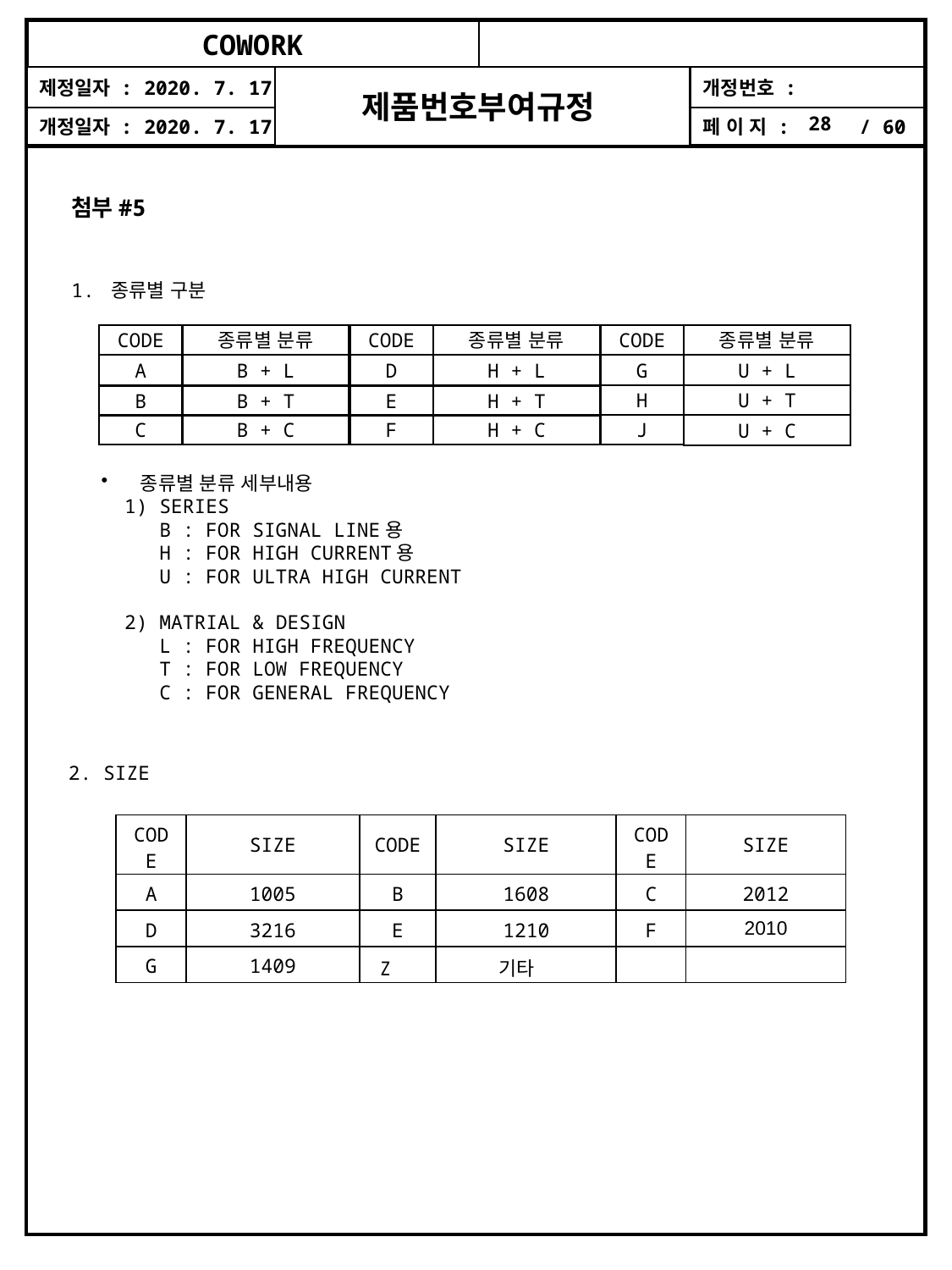

첨부#5

1. 종류별 구분
CODE
종류별 분류
CODE
종류별 분류
CODE
종류별 분류
A
B + L
D
H + L
G
U + L
H
U + T
B
B + T
E
H + T
C
B + C
F
H + C
J
U + C
 종류별 분류 세부내용
  1) SERIES
     B : FOR SIGNAL LINE용
     H : FOR HIGH CURRENT용
     U : FOR ULTRA HIGH CURRENT

  2) MATRIAL & DESIGN
     L : FOR HIGH FREQUENCY
     T : FOR LOW FREQUENCY
     C : FOR GENERAL FREQUENCY
2. SIZE
| CODE | SIZE | CODE | SIZE | CODE | SIZE |
| --- | --- | --- | --- | --- | --- |
| A | 1005 | B | 1608 | C | 2012 |
| D | 3216 | E | 1210 | F | 2010 |
| G | 1409 | Z | 기타 |  |  |